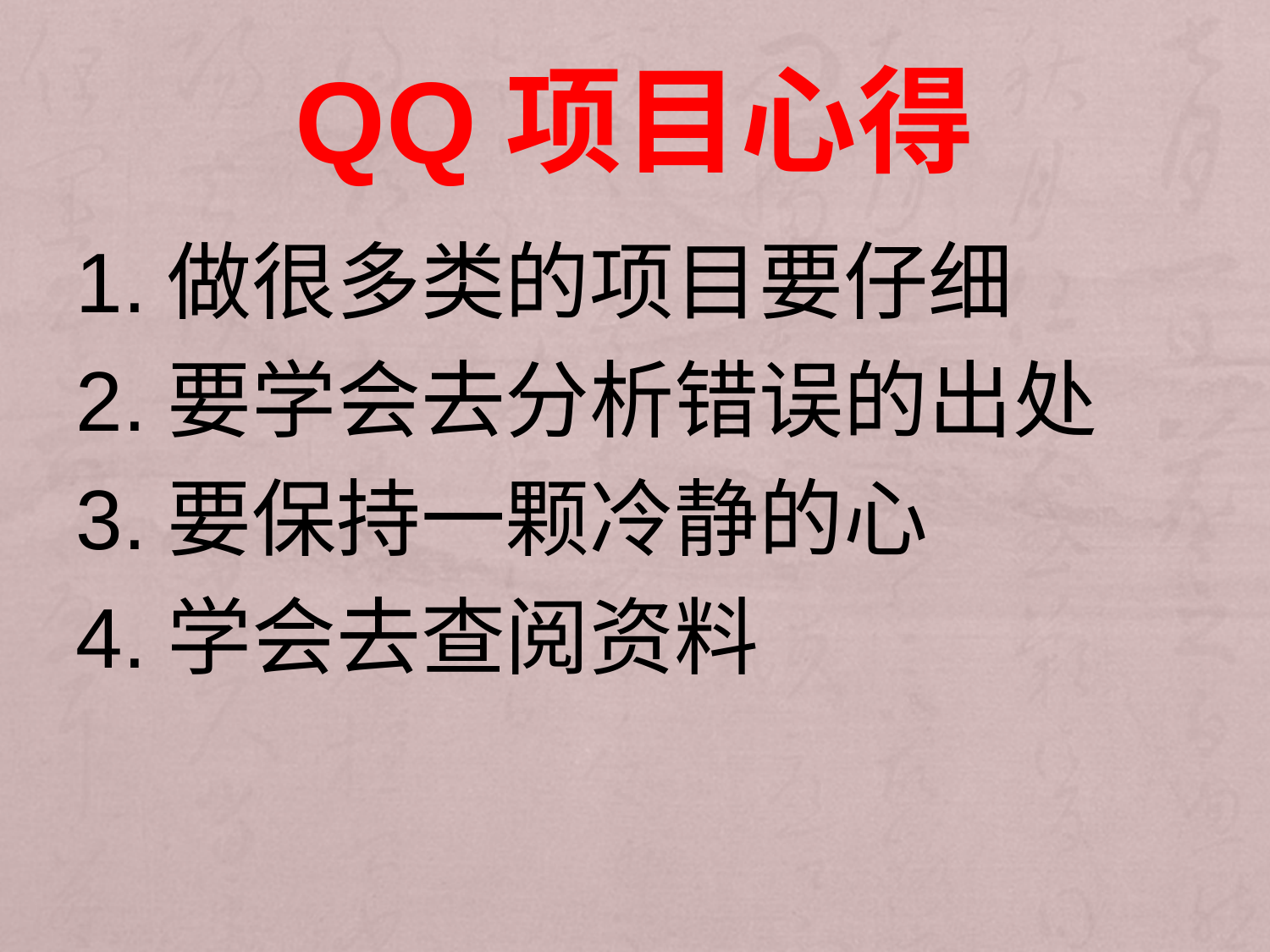

# QQ项目心得
1.做很多类的项目要仔细
2.要学会去分析错误的出处
3.要保持一颗冷静的心
4.学会去查阅资料